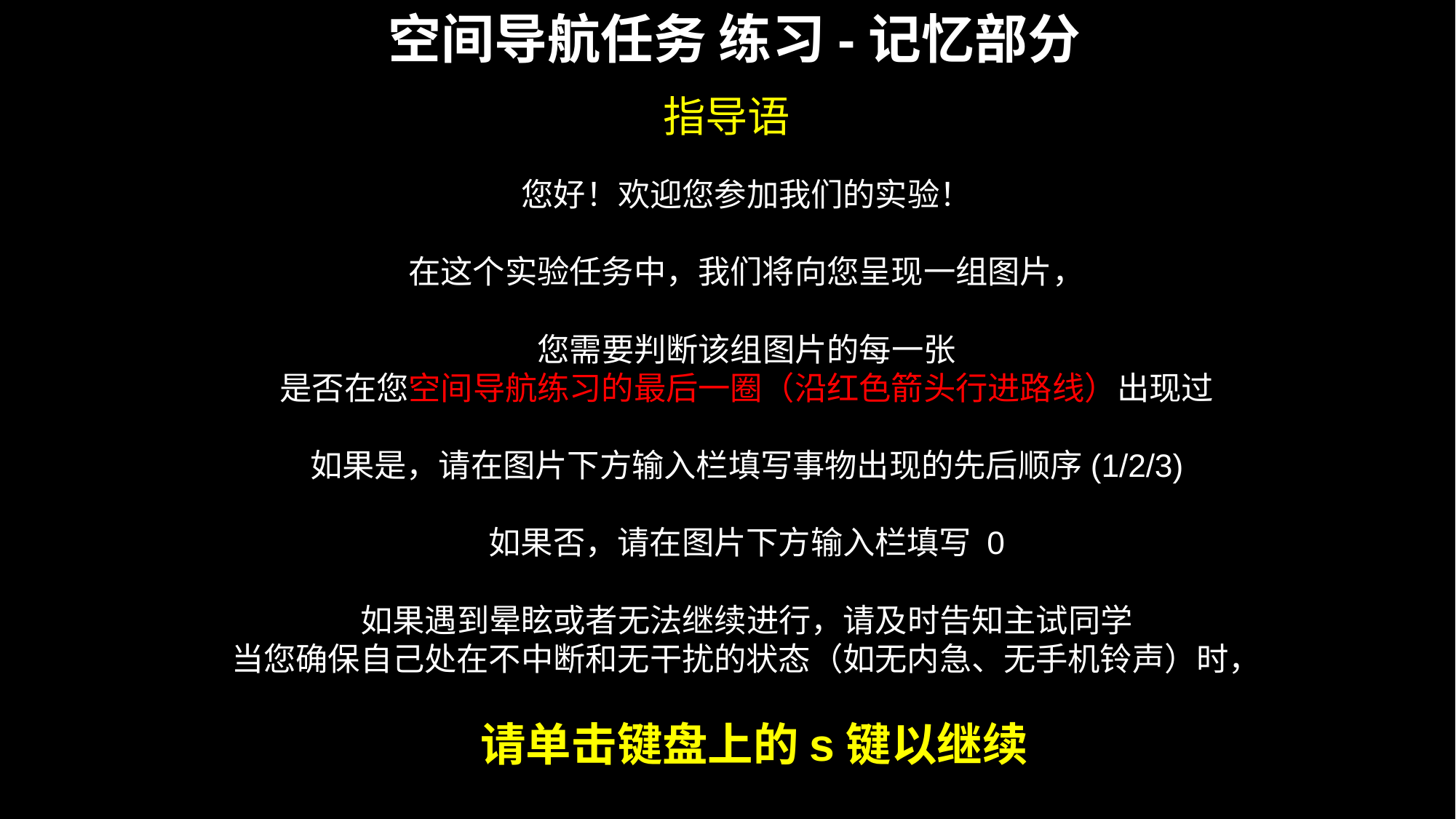

空间导航任务 练习-记忆部分
指导语
您好！欢迎您参加我们的实验！

在这个实验任务中，我们将向您呈现一组图片，

您需要判断该组图片的每一张
是否在您空间导航练习的最后一圈（沿红色箭头行进路线）出现过

如果是，请在图片下方输入栏填写事物出现的先后顺序(1/2/3)

如果否，请在图片下方输入栏填写 0

如果遇到晕眩或者无法继续进行，请及时告知主试同学
当您确保自己处在不中断和无干扰的状态（如无内急、无手机铃声）时，

 请单击键盘上的s键以继续